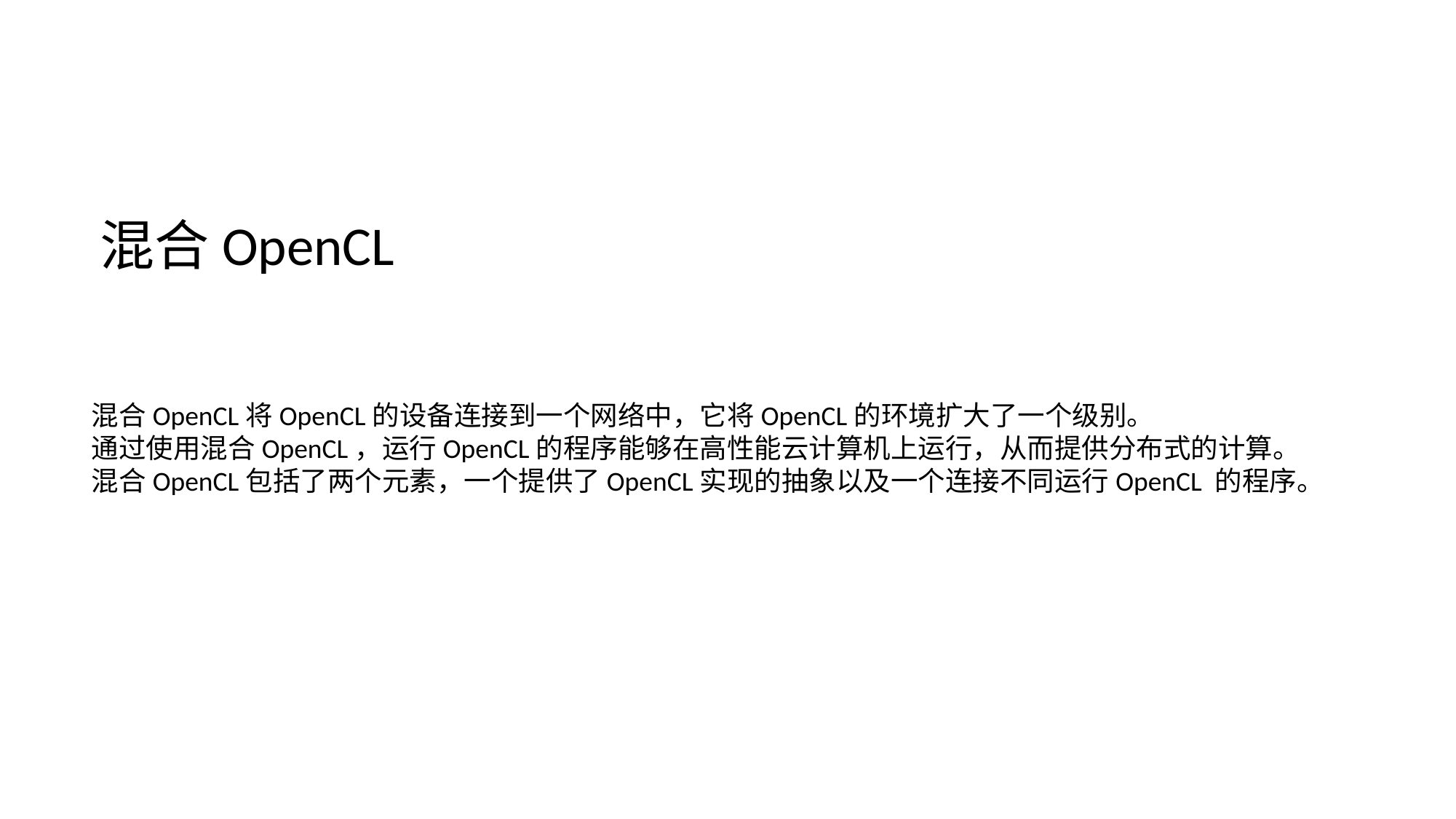

混合OpenCL
混合OpenCL将OpenCL的设备连接到一个网络中，它将OpenCL的环境扩大了一个级别。
通过使用混合OpenCL，运行OpenCL的程序能够在高性能云计算机上运行，从而提供分布式的计算。
混合OpenCL包括了两个元素，一个提供了OpenCL实现的抽象以及一个连接不同运行OpenCL 的程序。